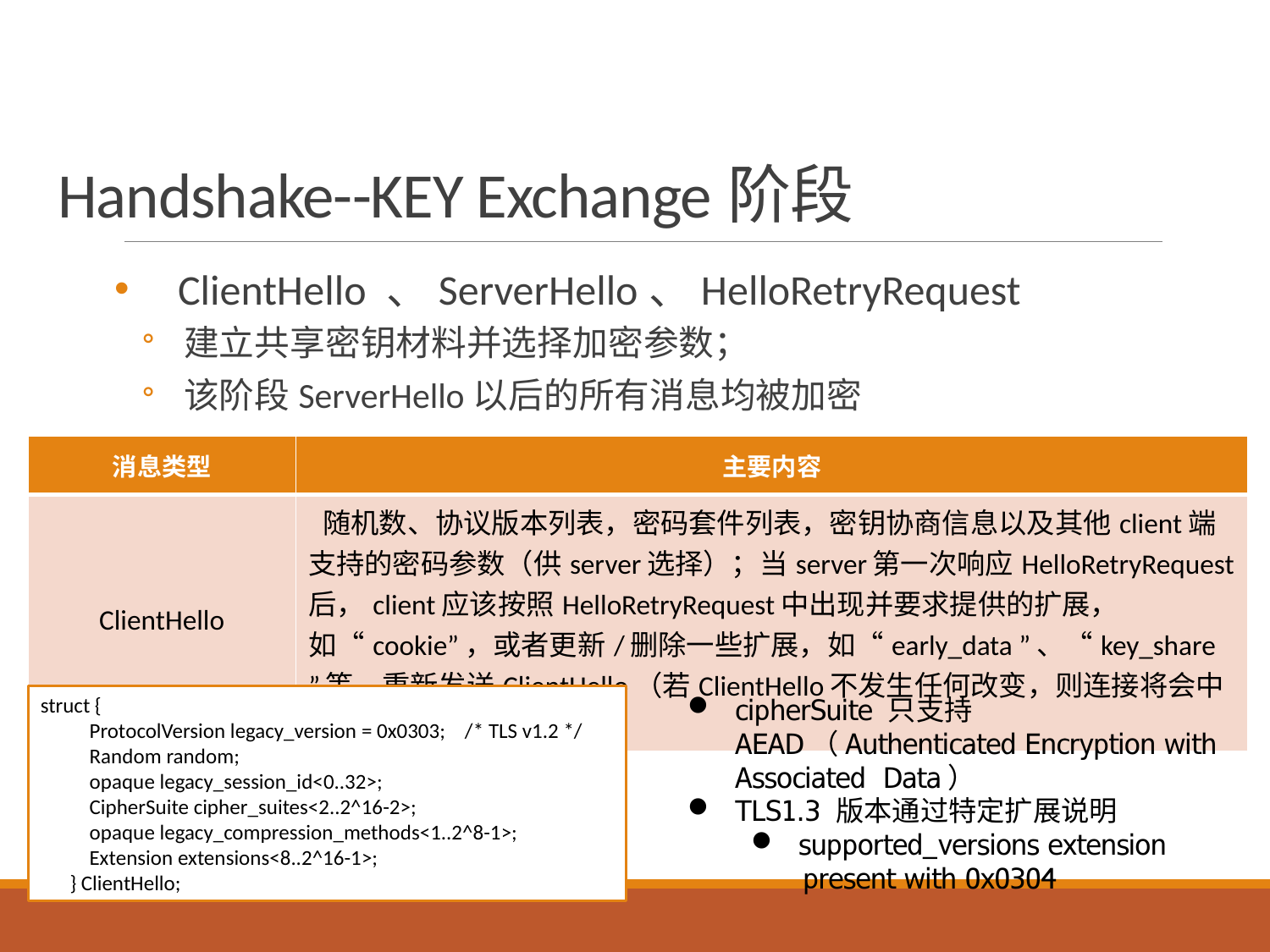

# Handshake--KEY Exchange阶段
ClientHello 、ServerHello、HelloRetryRequest
 建立共享密钥材料并选择加密参数；
 该阶段ServerHello以后的所有消息均被加密

| 消息类型 | 主要内容 |
| --- | --- |
| ClientHello | 随机数、协议版本列表，密码套件列表，密钥协商信息以及其他client端支持的密码参数（供server选择）；当server第一次响应HelloRetryRequest后，client应该按照HelloRetryRequest中出现并要求提供的扩展，如“cookie”，或者更新/删除一些扩展，如“early\_data ”、“key\_share ”等，重新发送ClientHello（若ClientHello不发生任何改变，则连接将会中断） |
struct {
          ProtocolVersion legacy_version = 0x0303;    /* TLS v1.2 */
          Random random;
          opaque legacy_session_id<0..32>;
          CipherSuite cipher_suites<2..2^16-2>;
          opaque legacy_compression_methods<1..2^8-1>;
          Extension extensions<8..2^16-1>;
      } ClientHello;
cipherSuite 只支持AEAD（Authenticated Encryption with Associated  Data）
TLS1.3 版本通过特定扩展说明
supported_versions extension
      present with 0x0304
82